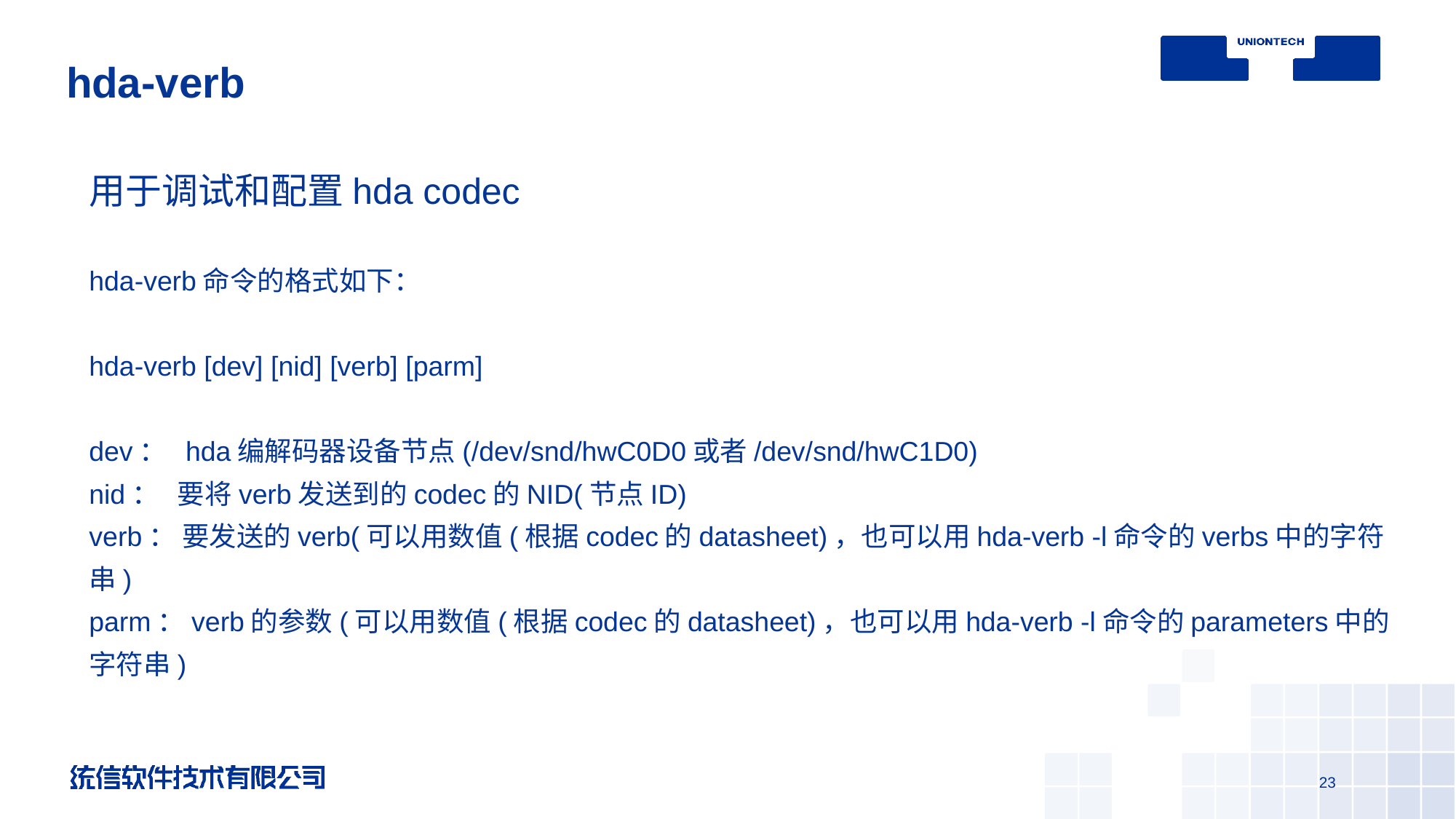

# hda-verb
用于调试和配置hda codec

hda-verb命令的格式如下：

hda-verb [dev] [nid] [verb] [parm]

dev：  hda编解码器设备节点(/dev/snd/hwC0D0或者/dev/snd/hwC1D0)
nid：   要将verb发送到的codec的NID(节点ID)
verb： 要发送的verb(可以用数值(根据codec的datasheet)，也可以用hda-verb -l命令的verbs中的字符串)
parm：verb的参数(可以用数值(根据codec的datasheet)，也可以用hda-verb -l命令的parameters中的字符串)